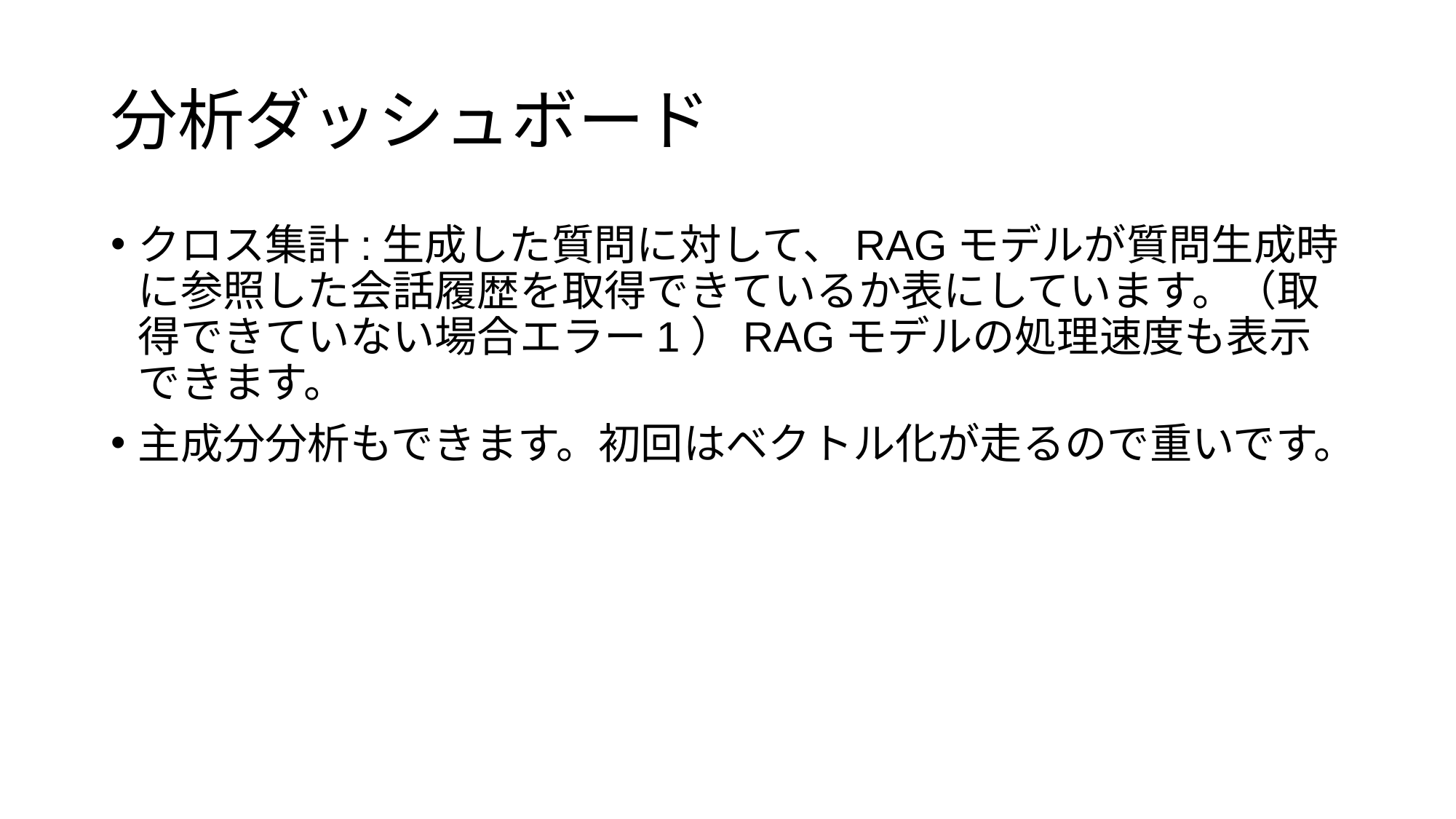

# 分析ダッシュボード
クロス集計:生成した質問に対して、RAGモデルが質問生成時に参照した会話履歴を取得できているか表にしています。（取得できていない場合エラー1）RAGモデルの処理速度も表示できます。
主成分分析もできます。初回はベクトル化が走るので重いです。